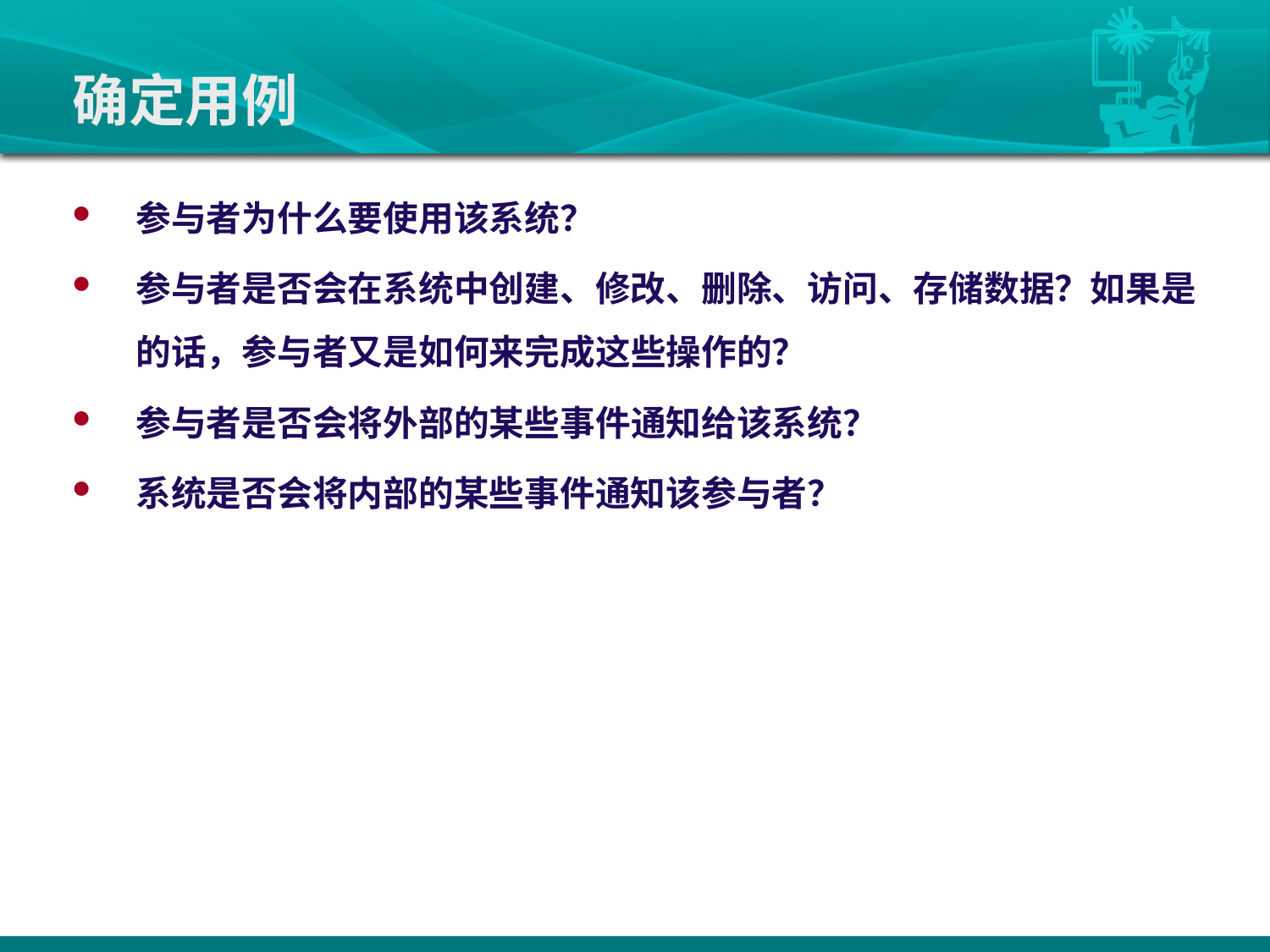

# 确定用例
参与者为什么要使用该系统？
参与者是否会在系统中创建、修改、删除、访问、存储数据？如果是的话，参与者又是如何来完成这些操作的？
参与者是否会将外部的某些事件通知给该系统？
系统是否会将内部的某些事件通知该参与者？